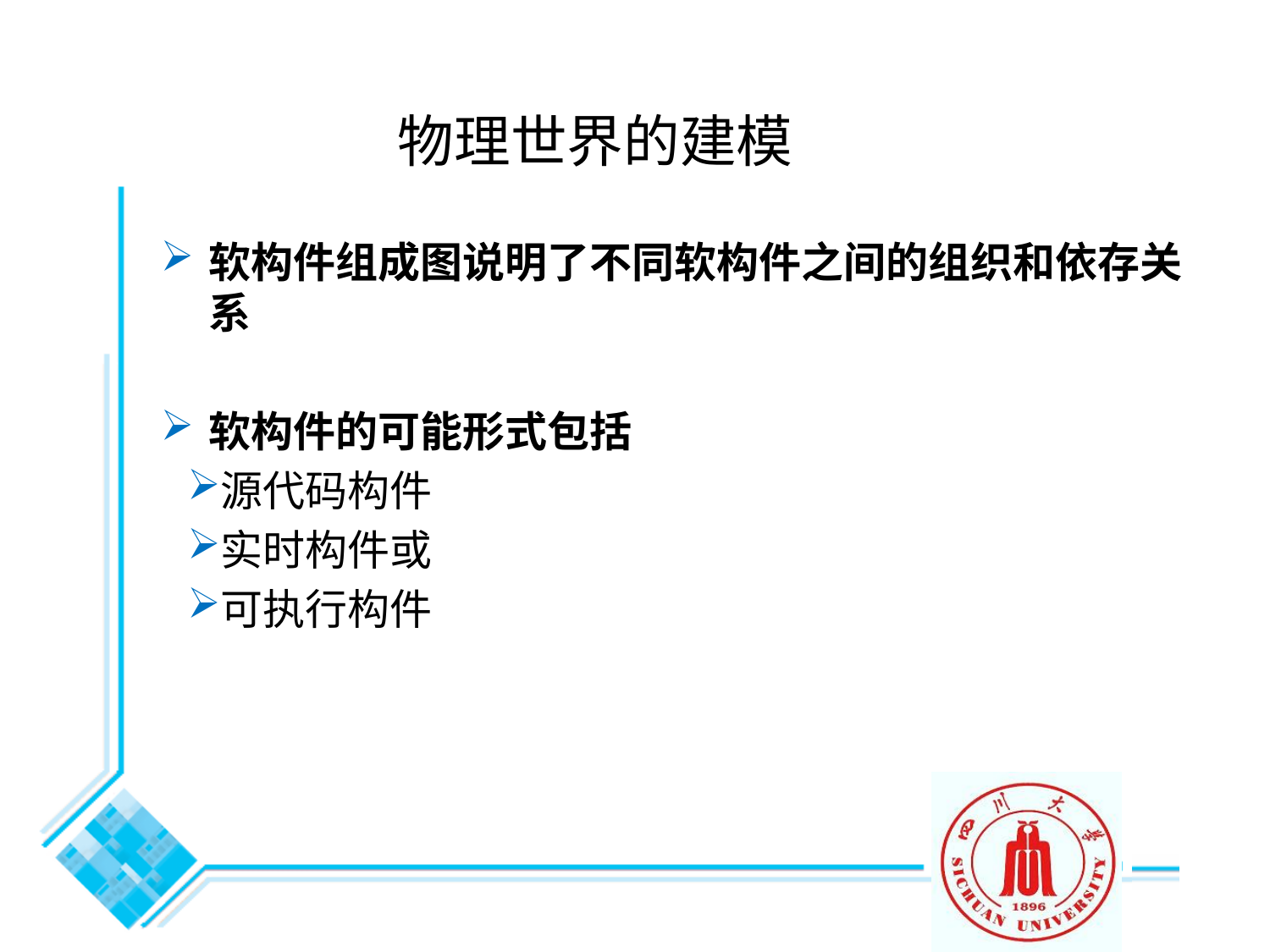

# 物理世界的建模
软构件组成图说明了不同软构件之间的组织和依存关系

软构件的可能形式包括
源代码构件
实时构件或
可执行构件